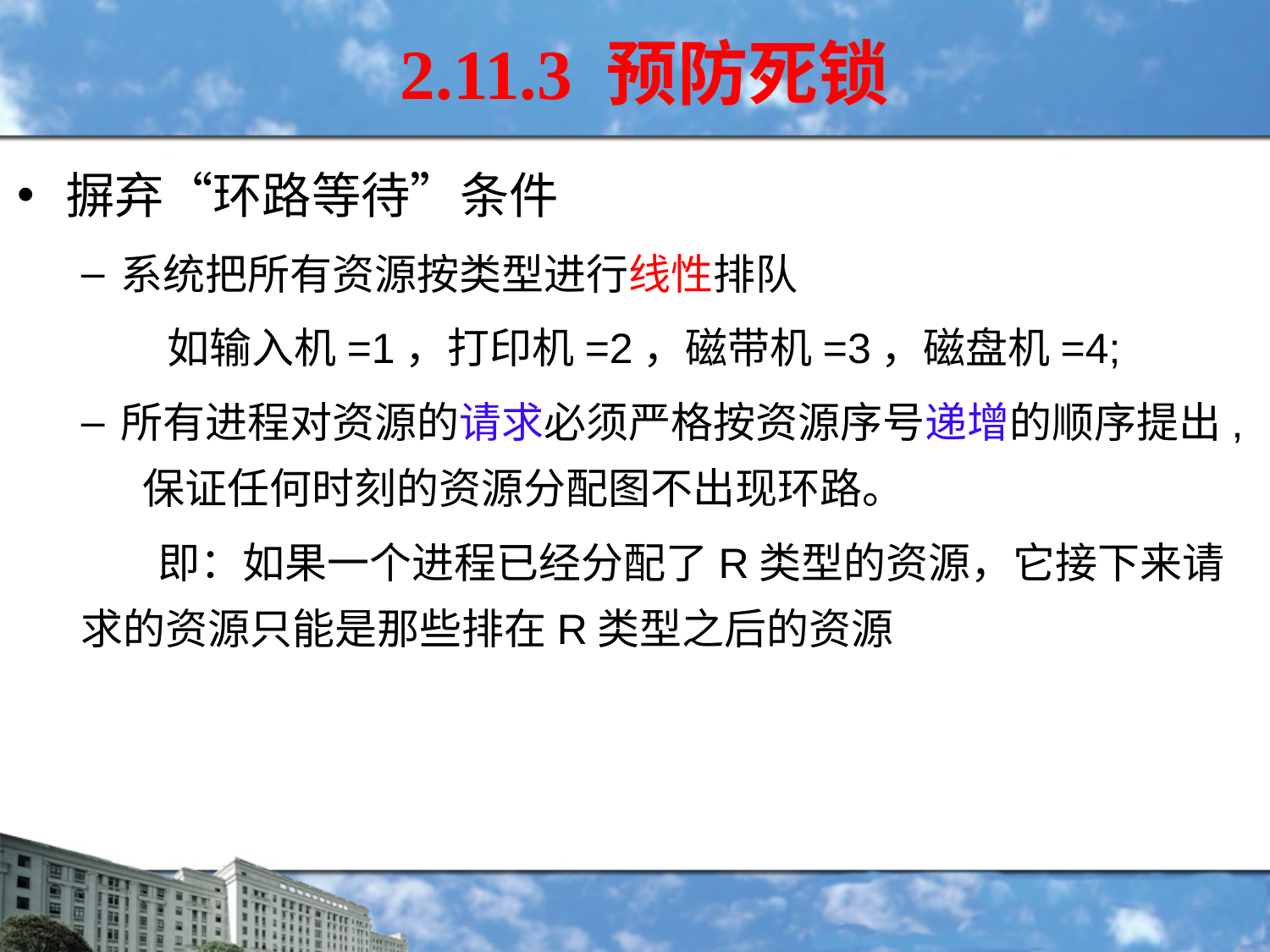

2.11.3 预防死锁
摒弃“环路等待”条件
系统把所有资源按类型进行线性排队
        如输入机=1，打印机=2，磁带机=3，磁盘机=4;
所有进程对资源的请求必须严格按资源序号递增的顺序提出, 保证任何时刻的资源分配图不出现环路。
       即：如果一个进程已经分配了R类型的资源，它接下来请求的资源只能是那些排在R类型之后的资源